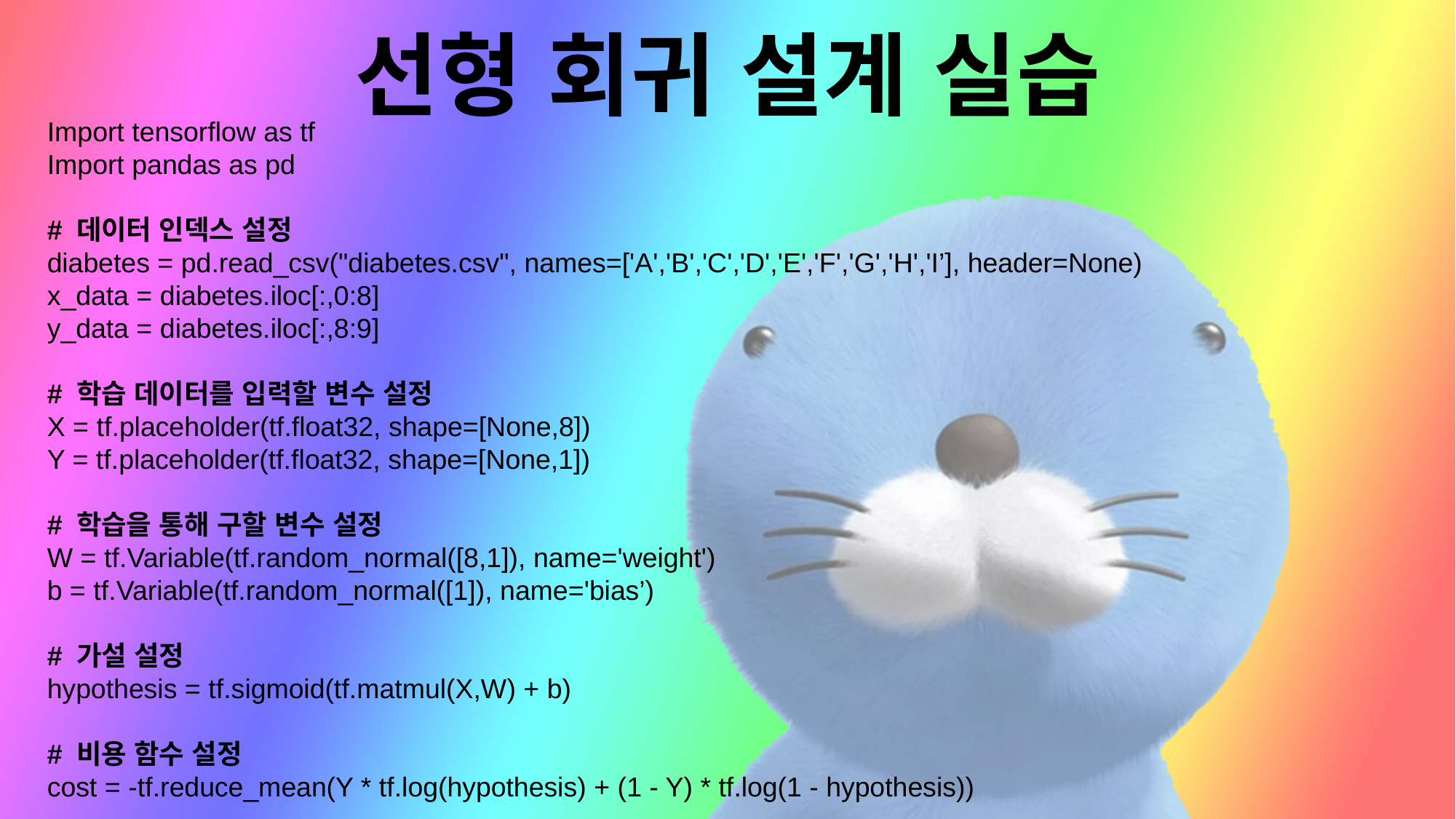

# 선형 회귀 설계 실습
Import tensorflow as tf
Import pandas as pd

# 데이터 인덱스 설정
diabetes = pd.read_csv("diabetes.csv", names=['A','B','C','D','E','F','G','H','I’], header=None)
x_data = diabetes.iloc[:,0:8]
y_data = diabetes.iloc[:,8:9]

# 학습 데이터를 입력할 변수 설정
X = tf.placeholder(tf.float32, shape=[None,8])
Y = tf.placeholder(tf.float32, shape=[None,1])

# 학습을 통해 구할 변수 설정
W = tf.Variable(tf.random_normal([8,1]), name='weight')
b = tf.Variable(tf.random_normal([1]), name='bias’)

# 가설 설정
hypothesis = tf.sigmoid(tf.matmul(X,W) + b)

# 비용 함수 설정
cost = -tf.reduce_mean(Y * tf.log(hypothesis) + (1 - Y) * tf.log(1 - hypothesis))